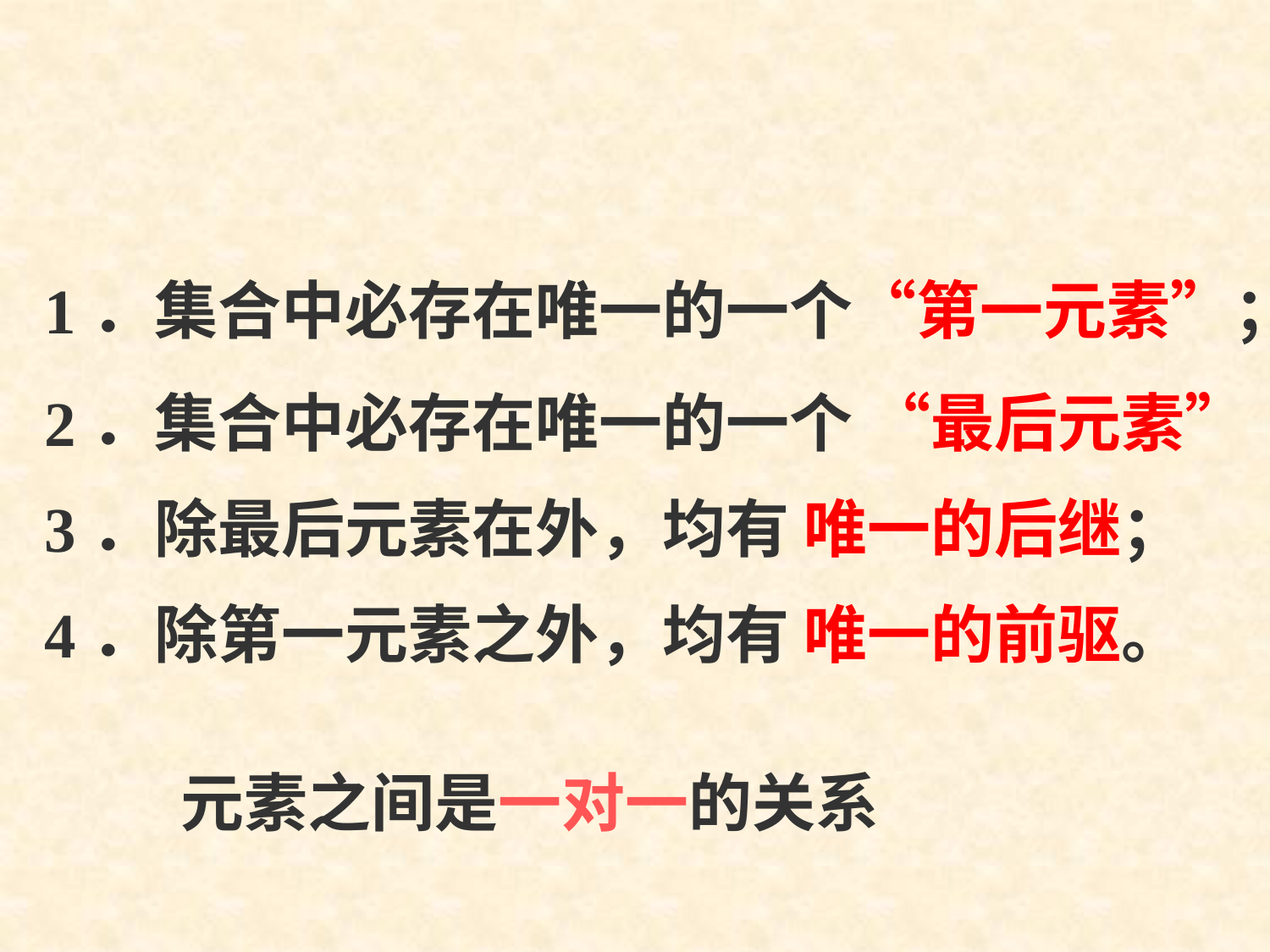

1．集合中必存在唯一的一个“第一元素”；
2．集合中必存在唯一的一个 “最后元素” ；
3．除最后元素在外，均有 唯一的后继；
4．除第一元素之外，均有 唯一的前驱。
元素之间是一对一的关系